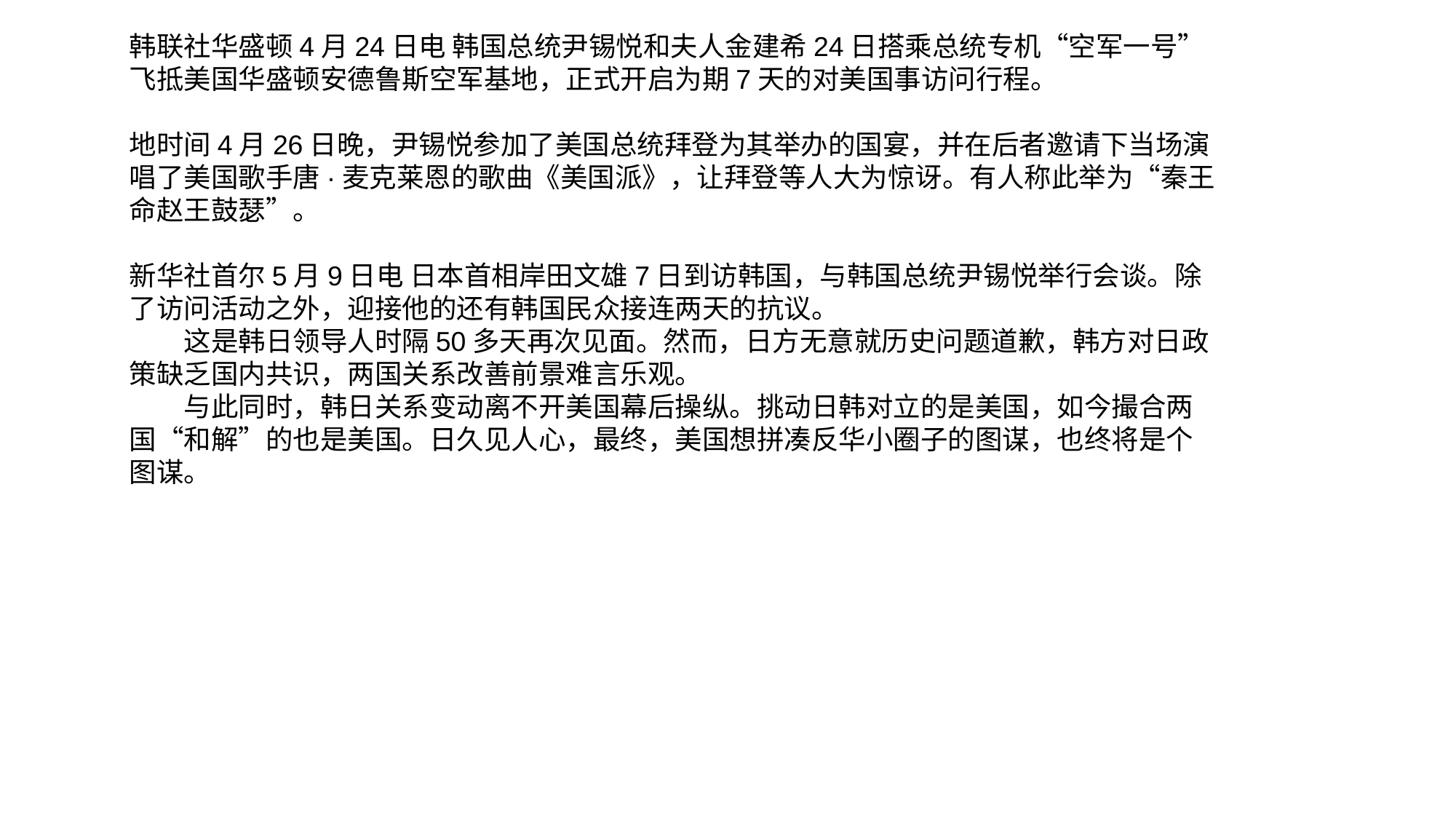

韩联社华盛顿4月24日电 韩国总统尹锡悦和夫人金建希24日搭乘总统专机“空军一号”飞抵美国华盛顿安德鲁斯空军基地，正式开启为期7天的对美国事访问行程。

地时间4月26日晚，尹锡悦参加了美国总统拜登为其举办的国宴，并在后者邀请下当场演唱了美国歌手唐·麦克莱恩的歌曲《美国派》，让拜登等人大为惊讶。有人称此举为“秦王命赵王鼓瑟”。

新华社首尔5月9日电 日本首相岸田文雄7日到访韩国，与韩国总统尹锡悦举行会谈。除了访问活动之外，迎接他的还有韩国民众接连两天的抗议。
　　这是韩日领导人时隔50多天再次见面。然而，日方无意就历史问题道歉，韩方对日政策缺乏国内共识，两国关系改善前景难言乐观。
　　与此同时，韩日关系变动离不开美国幕后操纵。挑动日韩对立的是美国，如今撮合两国“和解”的也是美国。日久见人心，最终，美国想拼凑反华小圈子的图谋，也终将是个图谋。